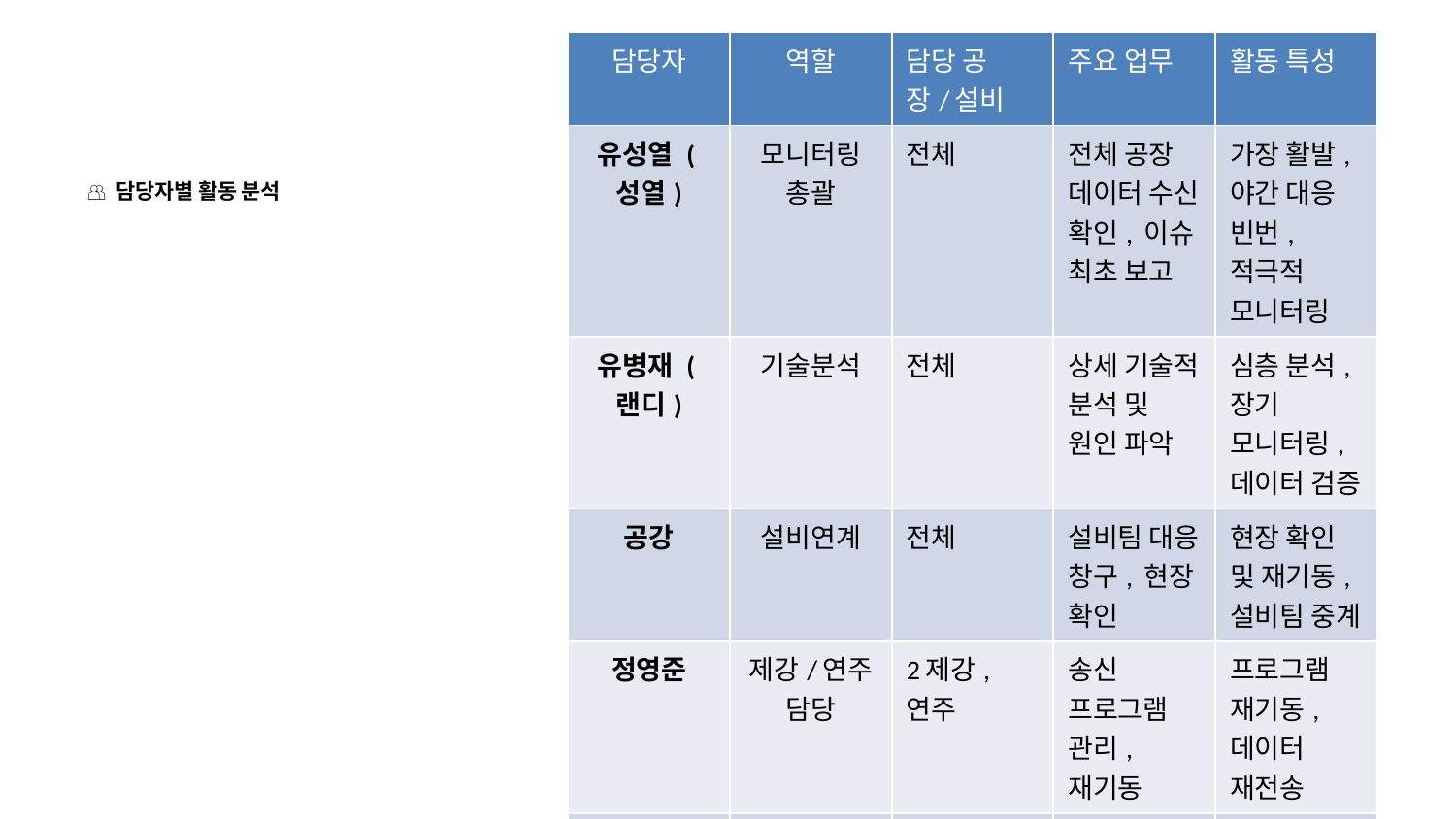

| 담당자 | 역할 | 담당 공장/설비 | 주요 업무 | 활동 특성 |
| --- | --- | --- | --- | --- |
| 유성열 (성열) | 모니터링 총괄 | 전체 | 전체 공장 데이터 수신 확인, 이슈 최초 보고 | 가장 활발, 야간 대응 빈번, 적극적 모니터링 |
| 유병재 (랜디) | 기술분석 | 전체 | 상세 기술적 분석 및 원인 파악 | 심층 분석, 장기 모니터링, 데이터 검증 |
| 공강 | 설비연계 | 전체 | 설비팀 대응 창구, 현장 확인 | 현장 확인 및 재기동, 설비팀 중계 |
| 정영준 | 제강/연주 담당 | 2제강, 연주 | 송신 프로그램 관리, 재기동 | 프로그램 재기동, 데이터 재전송 |
| 박명우 | 산세 담당 | 산세 | 산세 송신 프로그램 관리 | 권오영 퇴사 후 인수인계(2025-01-03) |
| 정현태 (닉스) | 단조 담당 | 1단조, 2단조 | 단조 설비 확인 | 설비 상태 확인, 조업 여부 판단 |
| 장세홍 | 소경 담당 | 소경 | 소경 태스크 관리 | 태스크 재기동, 트래킹 관리 |
| 최규성 (나무) | PC팀 팀장 | 전체 총괄 | 전체 인프라 관리, 의사결정 | 현장 확인 지시, 네트워크 이슈 대응 |
| 변중환 (테디) | DataForge 팀장 | - | 고객사 대응, R&R 정리 | 스마트팩토리팀 협의, 이슈 에스컬레이션 |
| 김경립 (코비) | DataForge | - | 통신 모니터링, 이슈 보고 | 네트워크 로그 분석 |
| 이재훈 (위스) | DataForge | - | L2 실적 데이터 확인 | 데이터 수신 모니터링 |
| 하민규 (미주) | DataForge | - | IBA 태그 수집 관리 | 소형압연 IBA 서버 담당 |
👥 담당자별 활동 분석